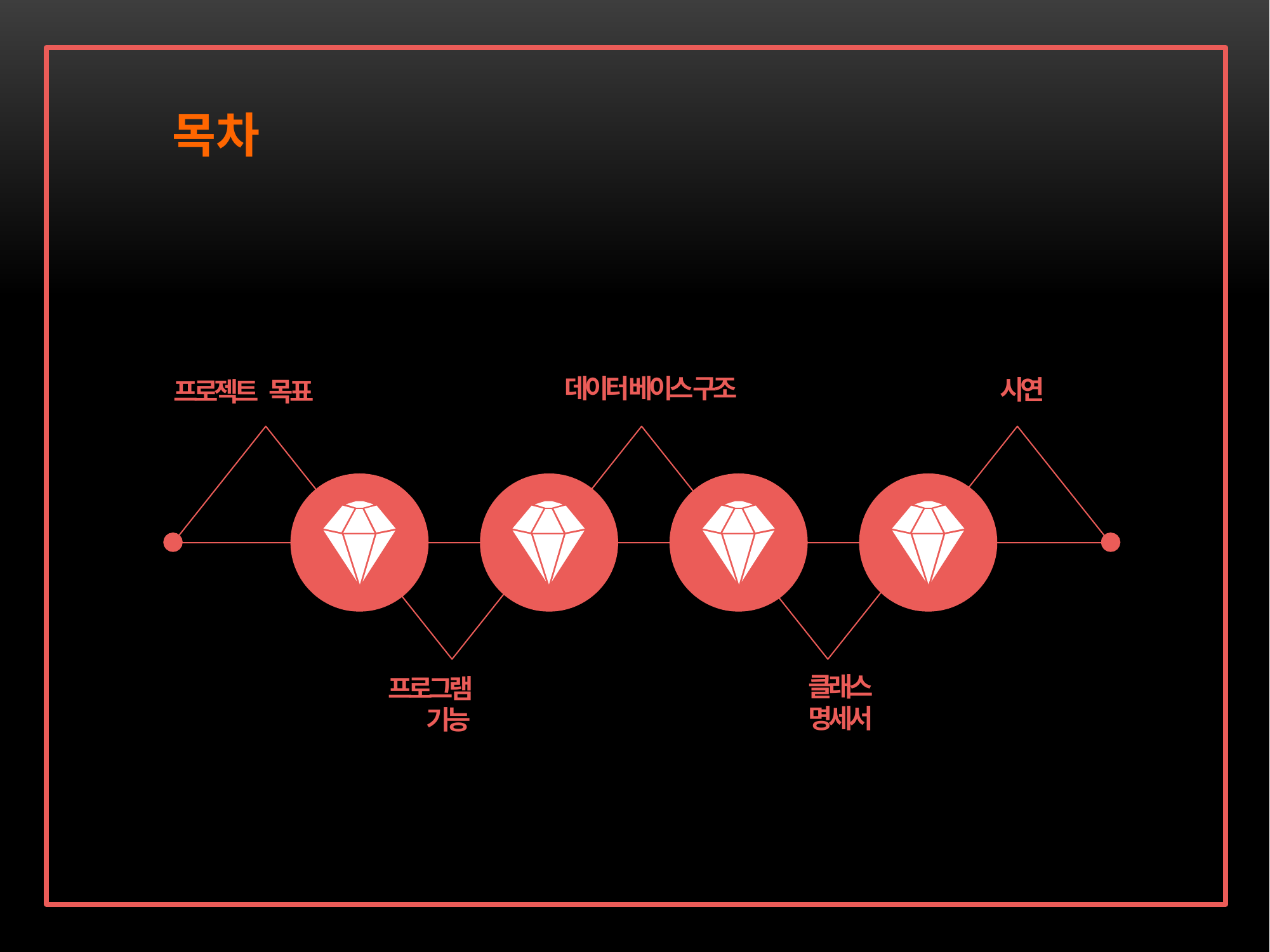

목차
데이터 베이스 구조
시연
프로젝트   목표

클래스
명세서
프로그램             기능